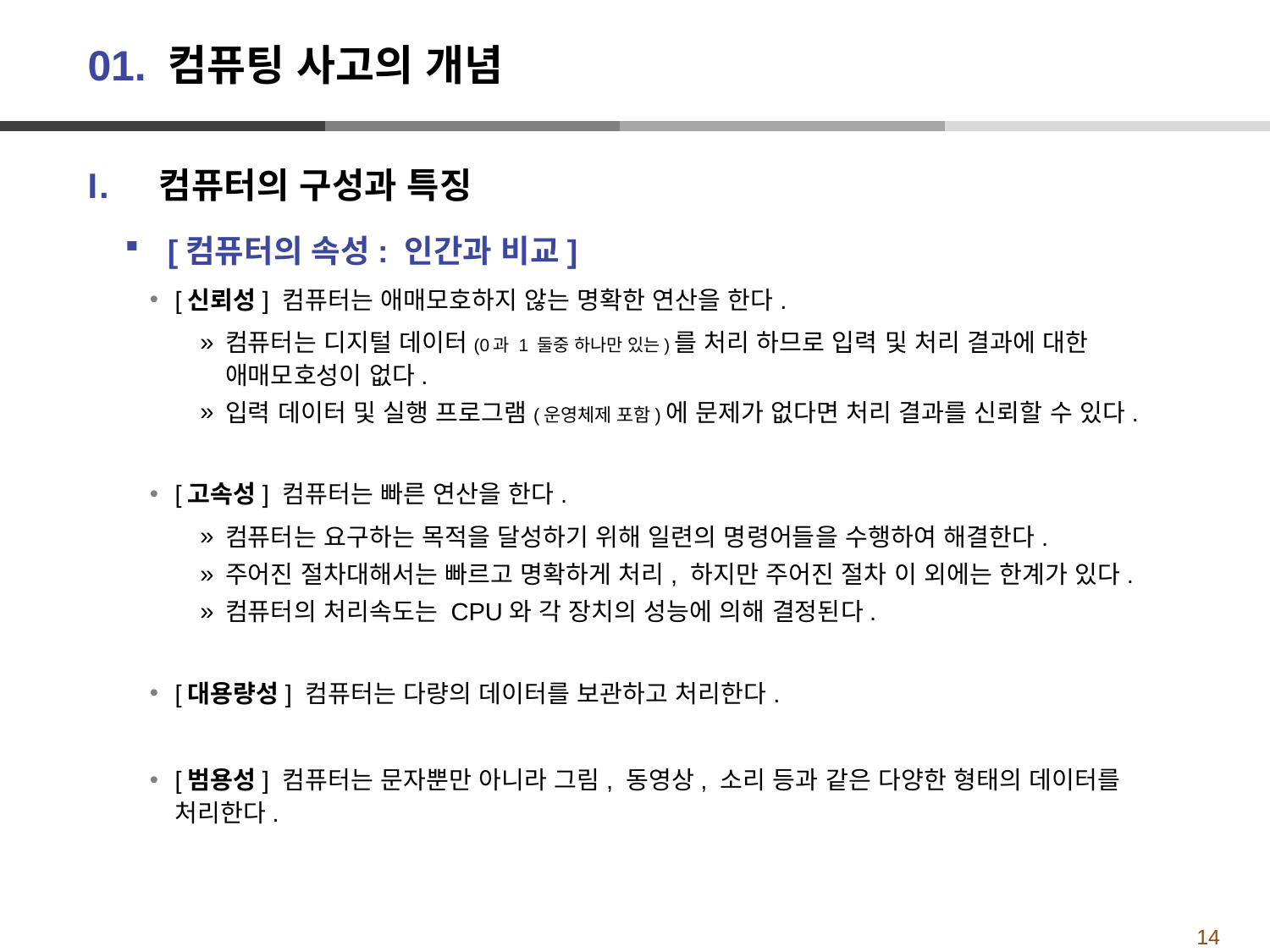

# 01. 컴퓨팅 사고의 개념
컴퓨터의 구성과 특징
  [컴퓨터의 속성: 인간과 비교]
[신뢰성] 컴퓨터는 애매모호하지 않는 명확한 연산을 한다.
컴퓨터는 디지털 데이터(0과 1 둘중 하나만 있는)를 처리 하므로 입력 및 처리 결과에 대한 애매모호성이 없다.
입력 데이터 및 실행 프로그램(운영체제 포함)에 문제가 없다면 처리 결과를 신뢰할 수 있다.

[고속성] 컴퓨터는 빠른 연산을 한다.
컴퓨터는 요구하는 목적을 달성하기 위해 일련의 명령어들을 수행하여 해결한다.
주어진 절차대해서는 빠르고 명확하게 처리, 하지만 주어진 절차 이 외에는 한계가 있다.
컴퓨터의 처리속도는 CPU와 각 장치의 성능에 의해 결정된다.

[대용량성] 컴퓨터는 다량의 데이터를 보관하고 처리한다.

[범용성] 컴퓨터는 문자뿐만 아니라 그림, 동영상, 소리 등과 같은 다양한 형태의 데이터를 처리한다.